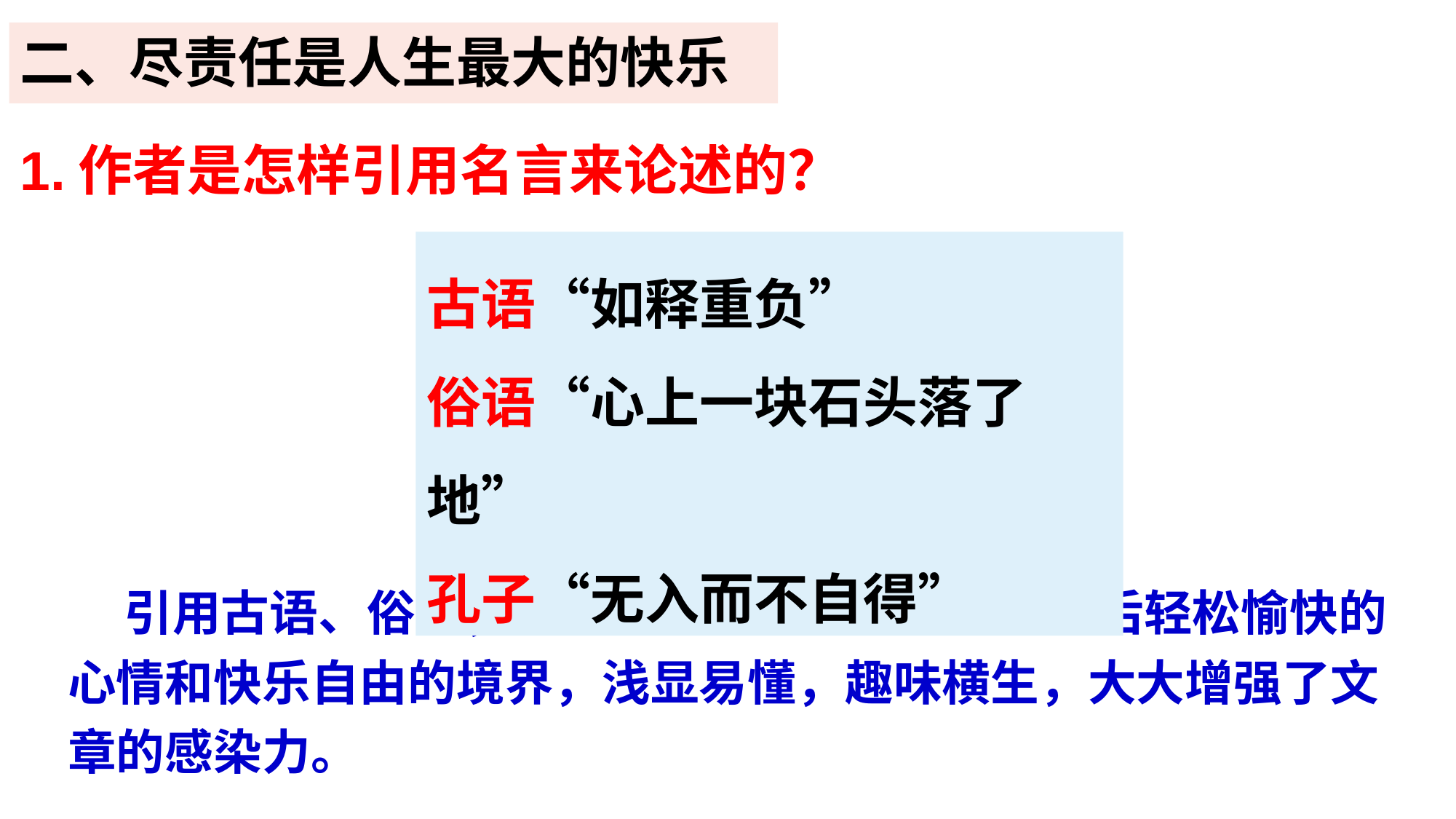

二、尽责任是人生最大的快乐
1.作者是怎样引用名言来论述的？
古语“如释重负”
俗语“心上一块石头落了地”
孔子“无入而不自得”
    引用古语、俗语，形象生动地论证了尽责任之后轻松愉快的心情和快乐自由的境界，浅显易懂，趣味横生，大大增强了文章的感染力。